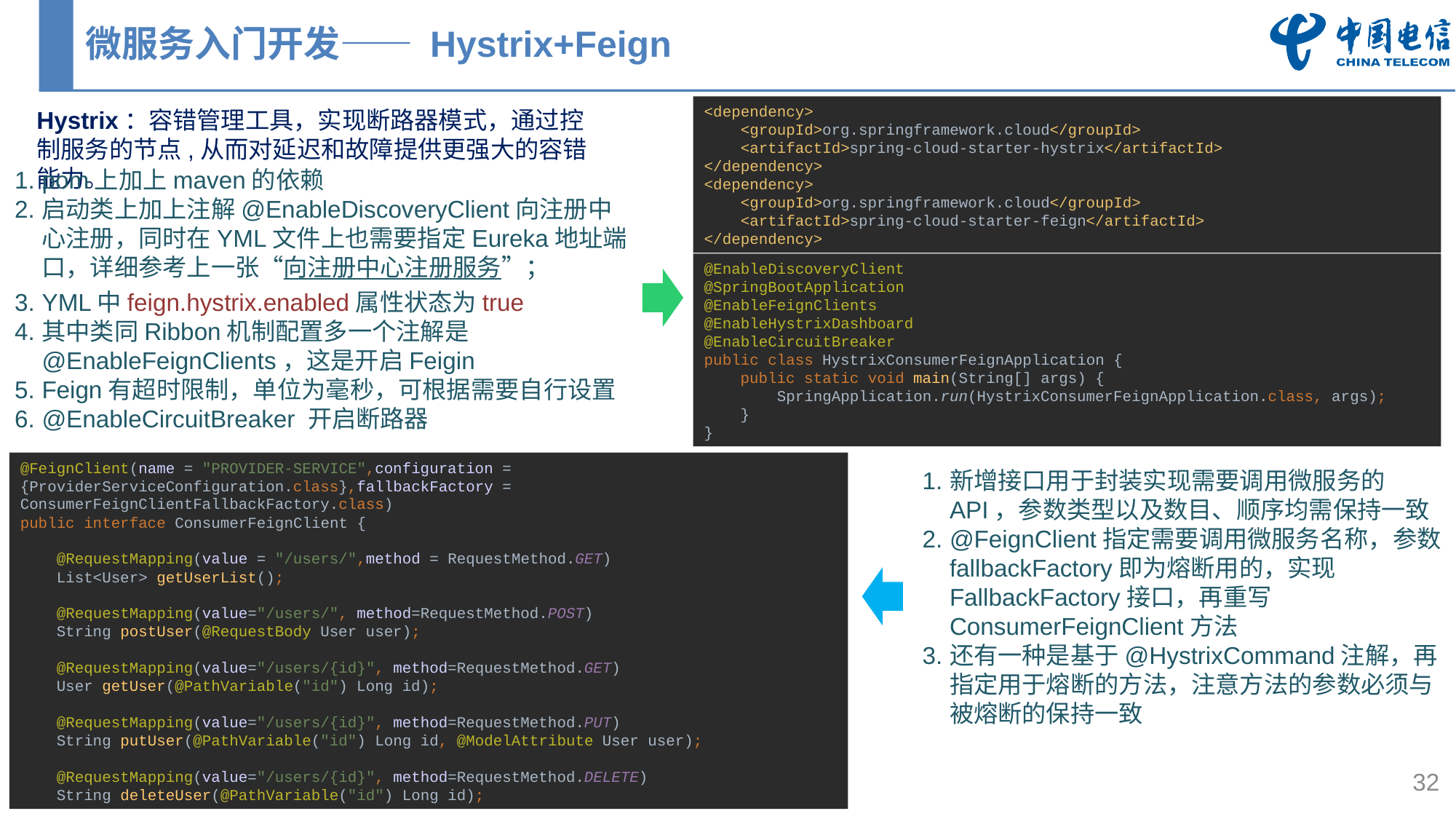

# 微服务入门开发—— Hystrix+Feign
<dependency>
    <groupId>org.springframework.cloud</groupId>
    <artifactId>spring-cloud-starter-hystrix</artifactId>
</dependency>
<dependency>
    <groupId>org.springframework.cloud</groupId>
    <artifactId>spring-cloud-starter-feign</artifactId>
</dependency>
Hystrix：容错管理工具，实现断路器模式，通过控制服务的节点,从而对延迟和故障提供更强大的容错能力。
pom上加上maven的依赖
启动类上加上注解@EnableDiscoveryClient向注册中心注册，同时在YML文件上也需要指定Eureka地址端口，详细参考上一张“向注册中心注册服务”；
YML中feign.hystrix.enabled属性状态为true
其中类同Ribbon机制配置多一个注解是@EnableFeignClients，这是开启Feigin
Feign有超时限制，单位为毫秒，可根据需要自行设置
@EnableCircuitBreaker 开启断路器
@EnableDiscoveryClient
@SpringBootApplication
@EnableFeignClients
@EnableHystrixDashboard
@EnableCircuitBreaker
public class HystrixConsumerFeignApplication {
    public static void main(String[] args) {
        SpringApplication.run(HystrixConsumerFeignApplication.class, args);
    }
}

新增接口用于封装实现需要调用微服务的API，参数类型以及数目、顺序均需保持一致
@FeignClient指定需要调用微服务名称，参数fallbackFactory即为熔断用的，实现FallbackFactory接口，再重写ConsumerFeignClient方法
还有一种是基于@HystrixCommand注解，再指定用于熔断的方法，注意方法的参数必须与被熔断的保持一致
@FeignClient(name = "PROVIDER-SERVICE",configuration = {ProviderServiceConfiguration.class},fallbackFactory = ConsumerFeignClientFallbackFactory.class)
public interface ConsumerFeignClient {
    @RequestMapping(value = "/users/",method = RequestMethod.GET)
    List<User> getUserList();
    @RequestMapping(value="/users/", method=RequestMethod.POST)
    String postUser(@RequestBody User user);
    @RequestMapping(value="/users/{id}", method=RequestMethod.GET)
    User getUser(@PathVariable("id") Long id);
    @RequestMapping(value="/users/{id}", method=RequestMethod.PUT)
    String putUser(@PathVariable("id") Long id, @ModelAttribute User user);
    @RequestMapping(value="/users/{id}", method=RequestMethod.DELETE)
    String deleteUser(@PathVariable("id") Long id);

32